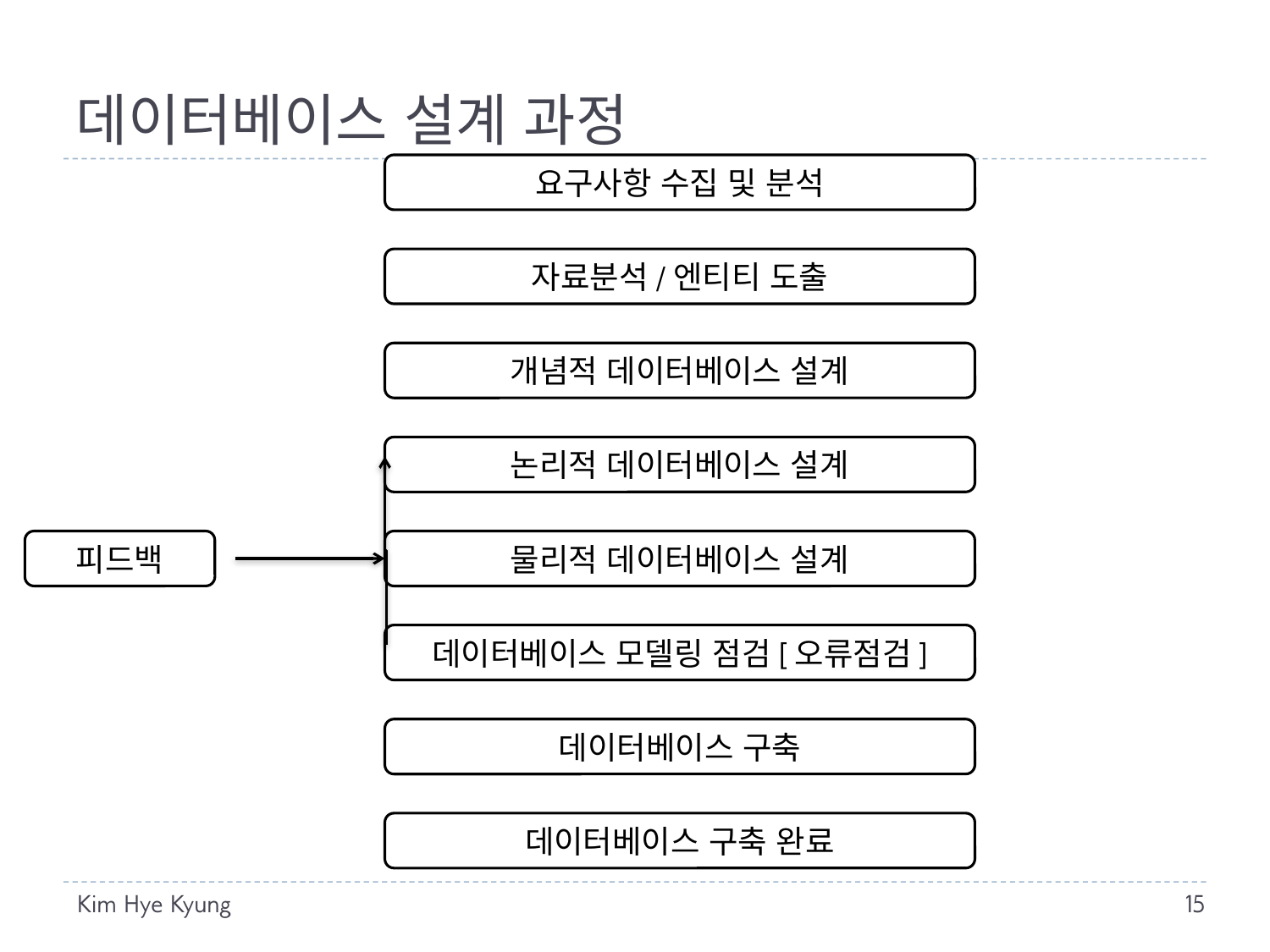

# 데이터베이스 설계 과정
요구사항 수집 및 분석
자료분석/엔티티 도출
개념적 데이터베이스 설계
논리적 데이터베이스 설계
피드백
물리적 데이터베이스 설계
데이터베이스 모델링 점검[오류점검]
데이터베이스 구축
데이터베이스 구축 완료
          15